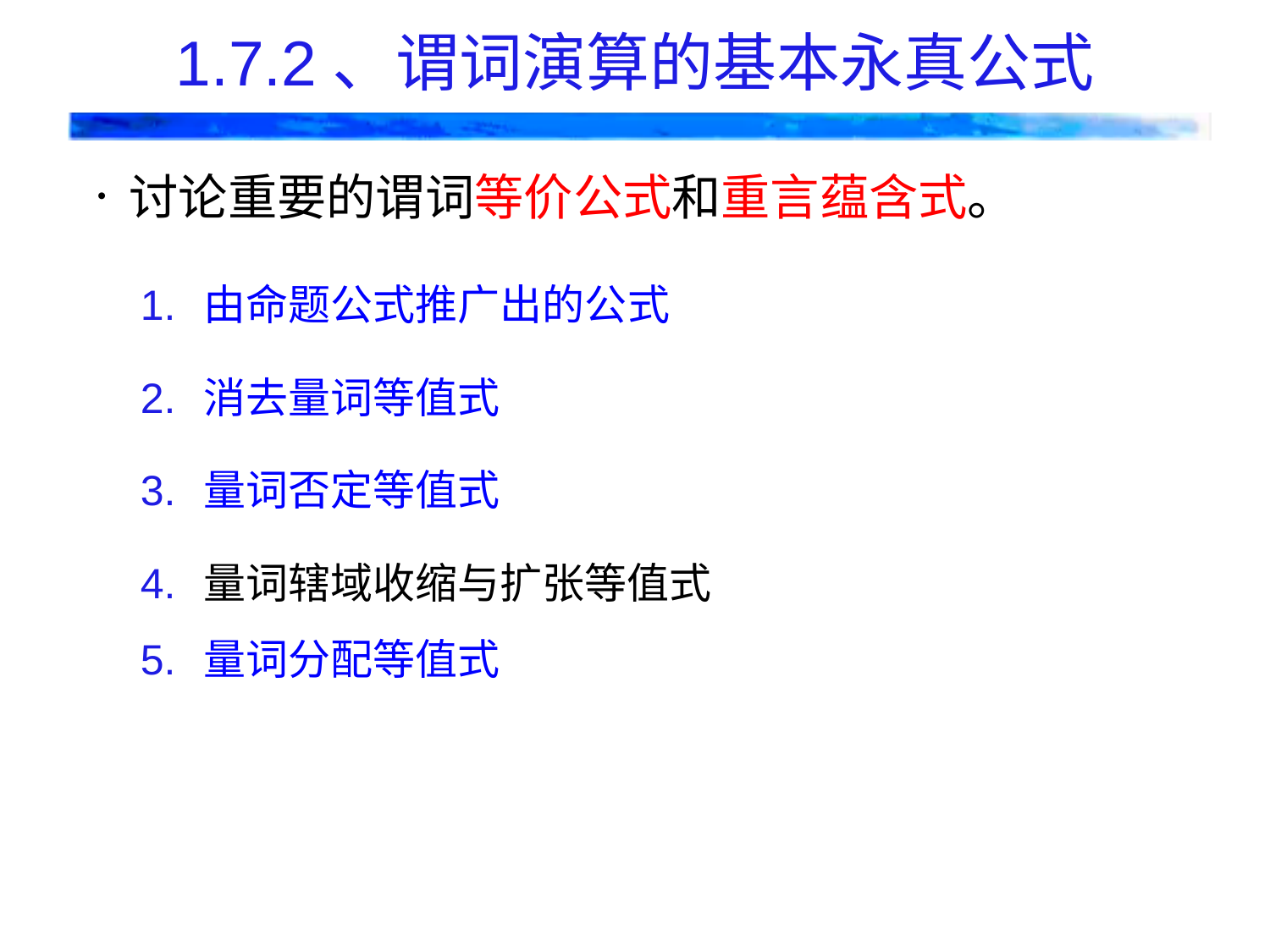

# 1.7.2、谓词演算的基本永真公式
讨论重要的谓词等价公式和重言蕴含式。
由命题公式推广出的公式
消去量词等值式
量词否定等值式
量词辖域收缩与扩张等值式
量词分配等值式